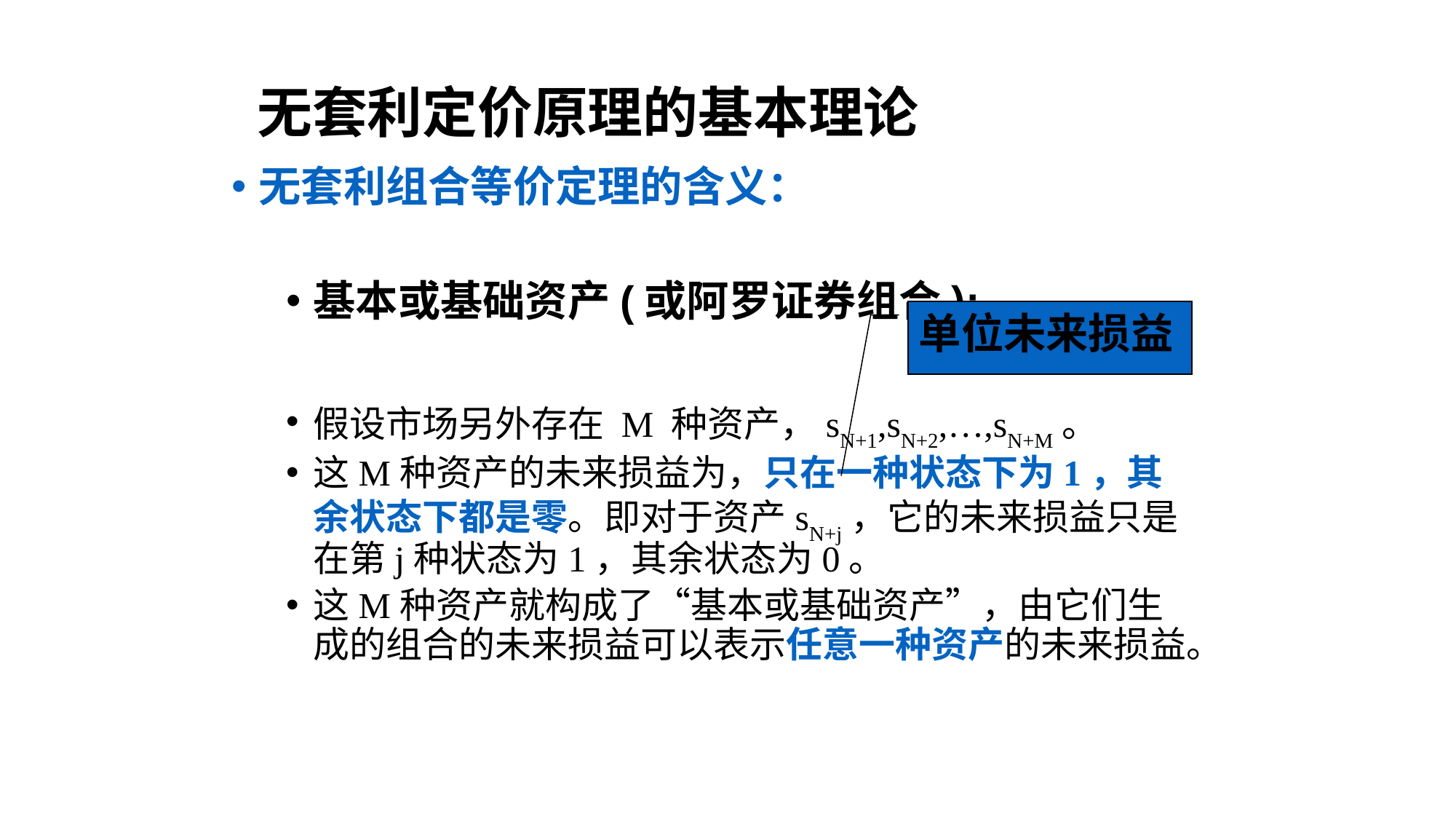

无套利定价原理的基本理论
无套利组合等价定理的含义：

基本或基础资产(或阿罗证券组合):

假设市场另外存在 M 种资产，sN+1,sN+2,…,sN+M。
这M种资产的未来损益为，只在一种状态下为1，其余状态下都是零。即对于资产sN+j，它的未来损益只是在第j种状态为1，其余状态为0。
这M种资产就构成了“基本或基础资产”，由它们生成的组合的未来损益可以表示任意一种资产的未来损益。

单位未来损益